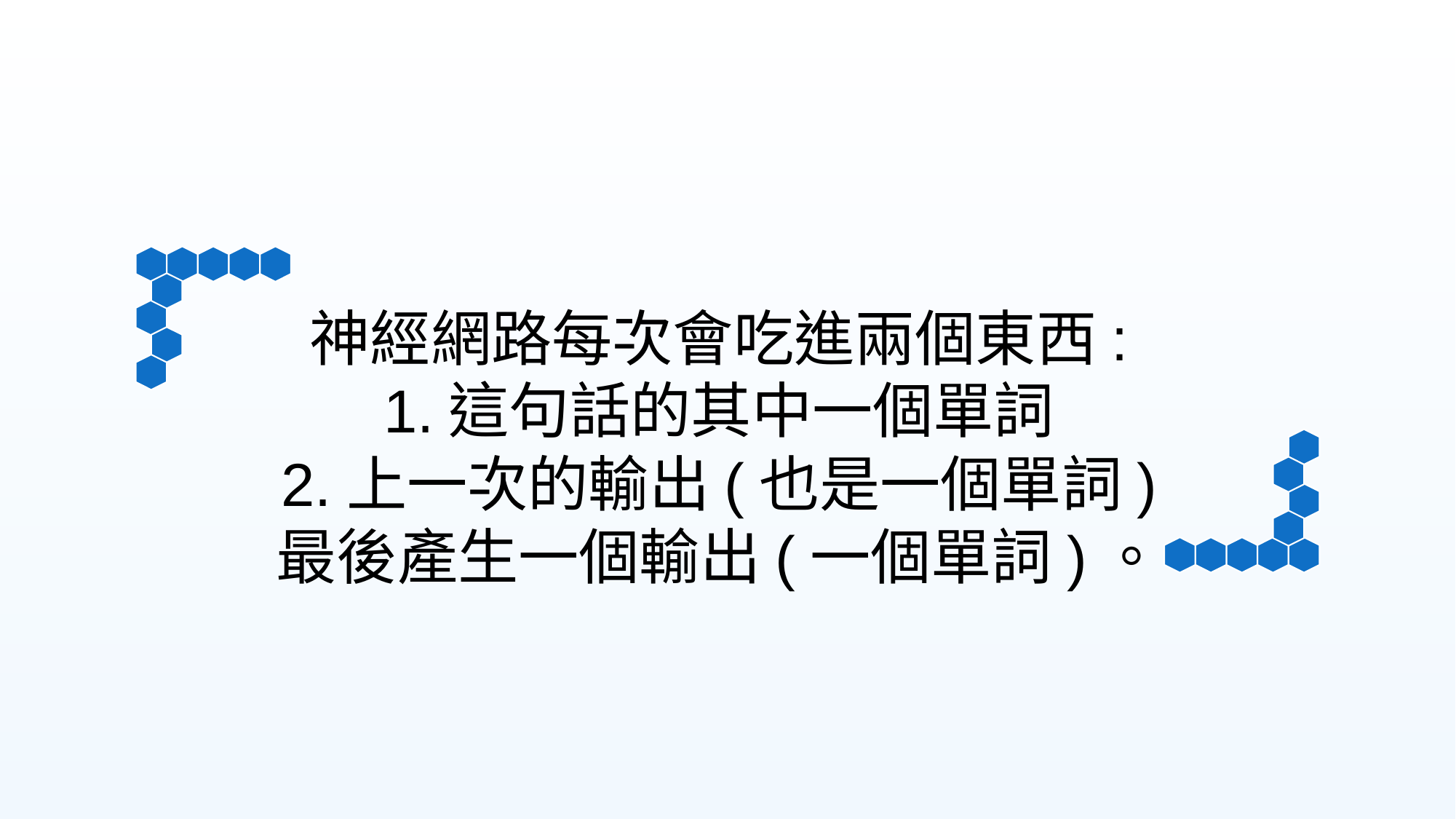

神經網路每次會吃進兩個東西:
1.這句話的其中一個單詞
2.上一次的輸出(也是一個單詞)
最後產生一個輸出(一個單詞)。